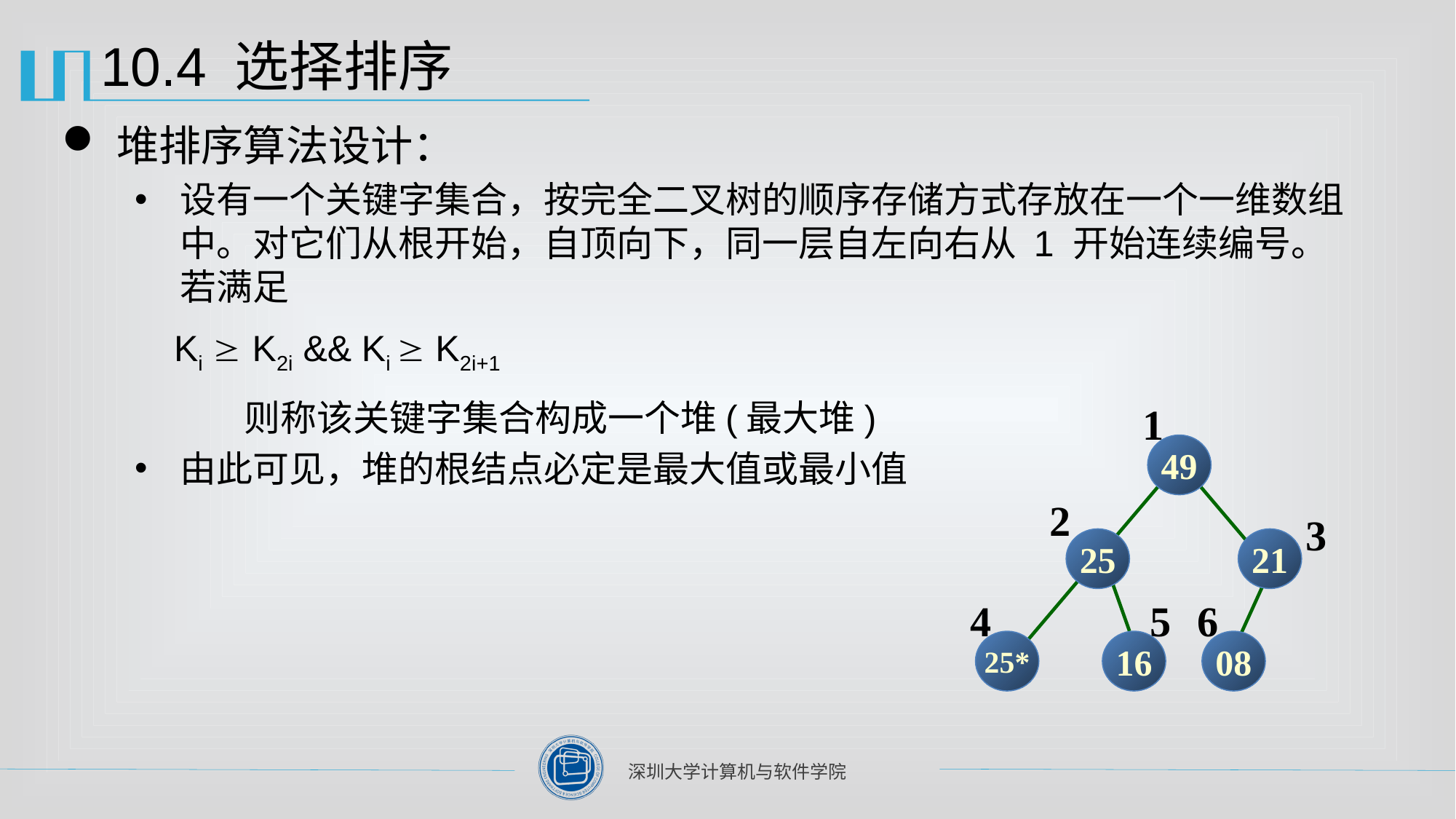

# 10.4 选择排序
堆排序算法设计：
设有一个关键字集合，按完全二叉树的顺序存储方式存放在一个一维数组中。对它们从根开始，自顶向下，同一层自左向右从 1 开始连续编号。若满足
           Ki ≥ K2i && Ki ≥ K2i+1
		则称该关键字集合构成一个堆(最大堆)
由此可见，堆的根结点必定是最大值或最小值

1
49

2
3
25
21

4
5
6
25*
16
08
60